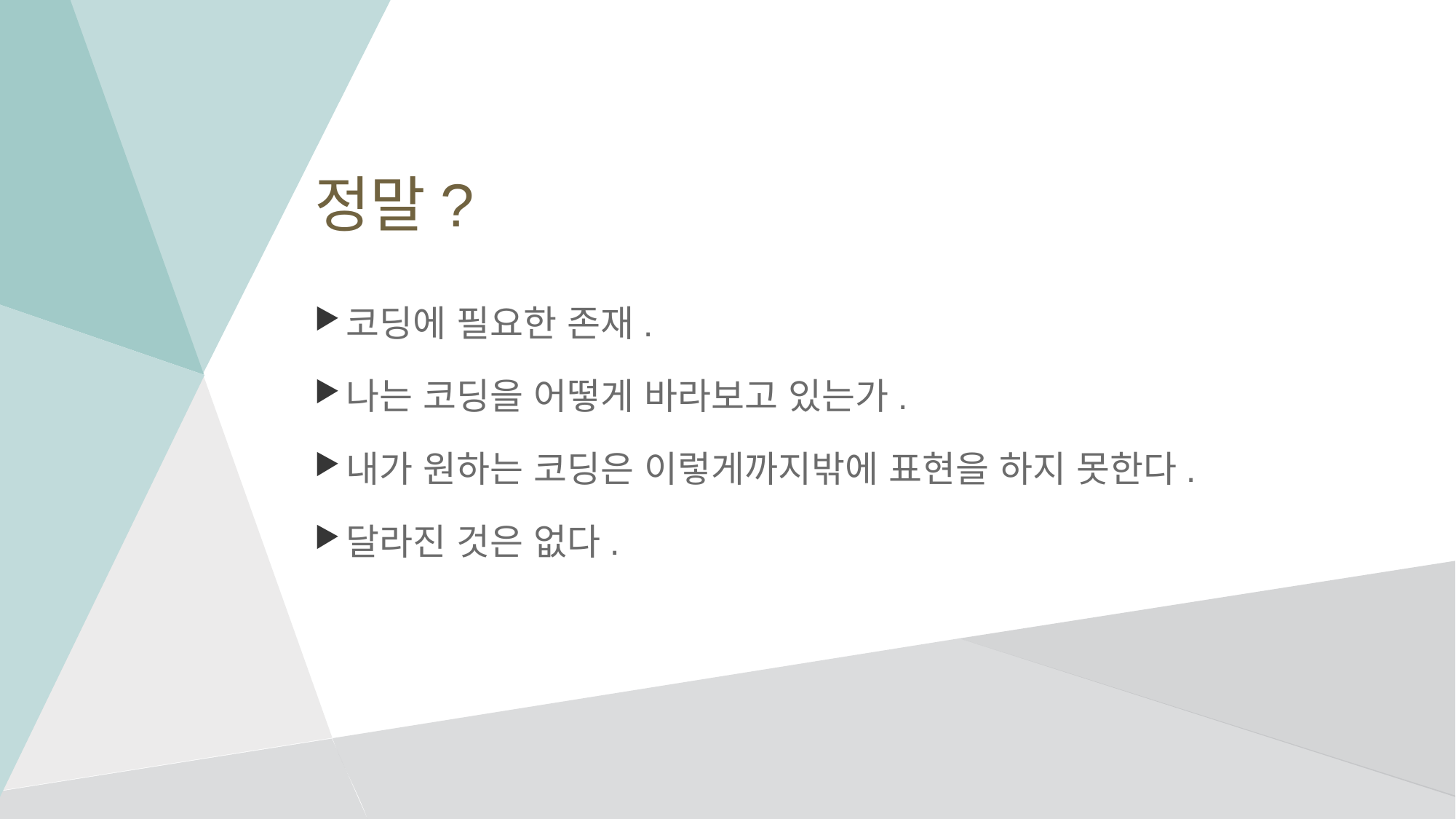

# 정말?
코딩에 필요한 존재.
나는 코딩을 어떻게 바라보고 있는가.
내가 원하는 코딩은 이렇게까지밖에 표현을 하지 못한다.
달라진 것은 없다.